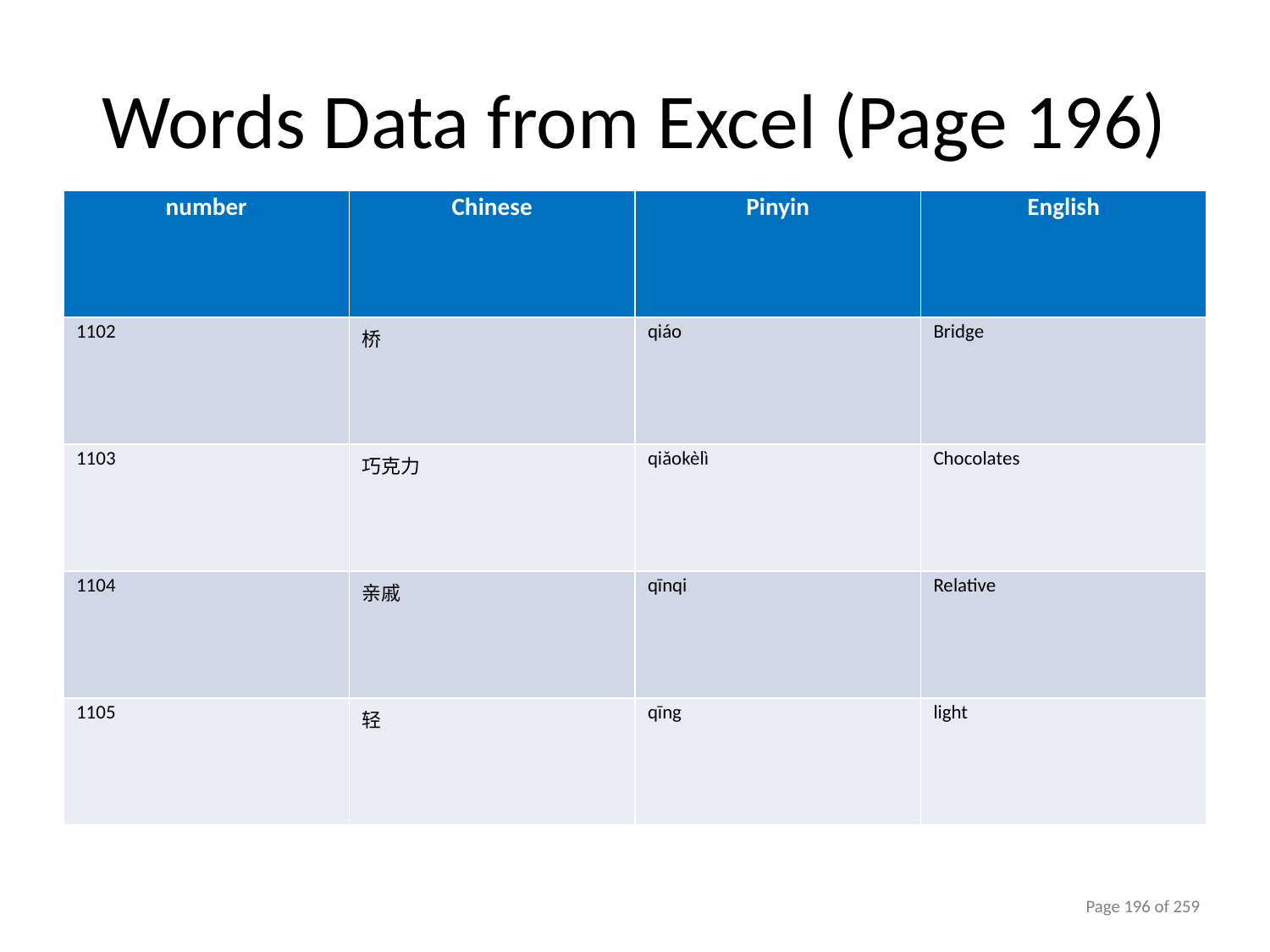

# Words Data from Excel (Page 196)
| number | Chinese | Pinyin | English |
| --- | --- | --- | --- |
| 1102 | 桥 | qiáo | Bridge |
| 1103 | 巧克力 | qiǎokèlì | Chocolates |
| 1104 | 亲戚 | qīnqi | Relative |
| 1105 | 轻 | qīng | light |

Page 196 of 259